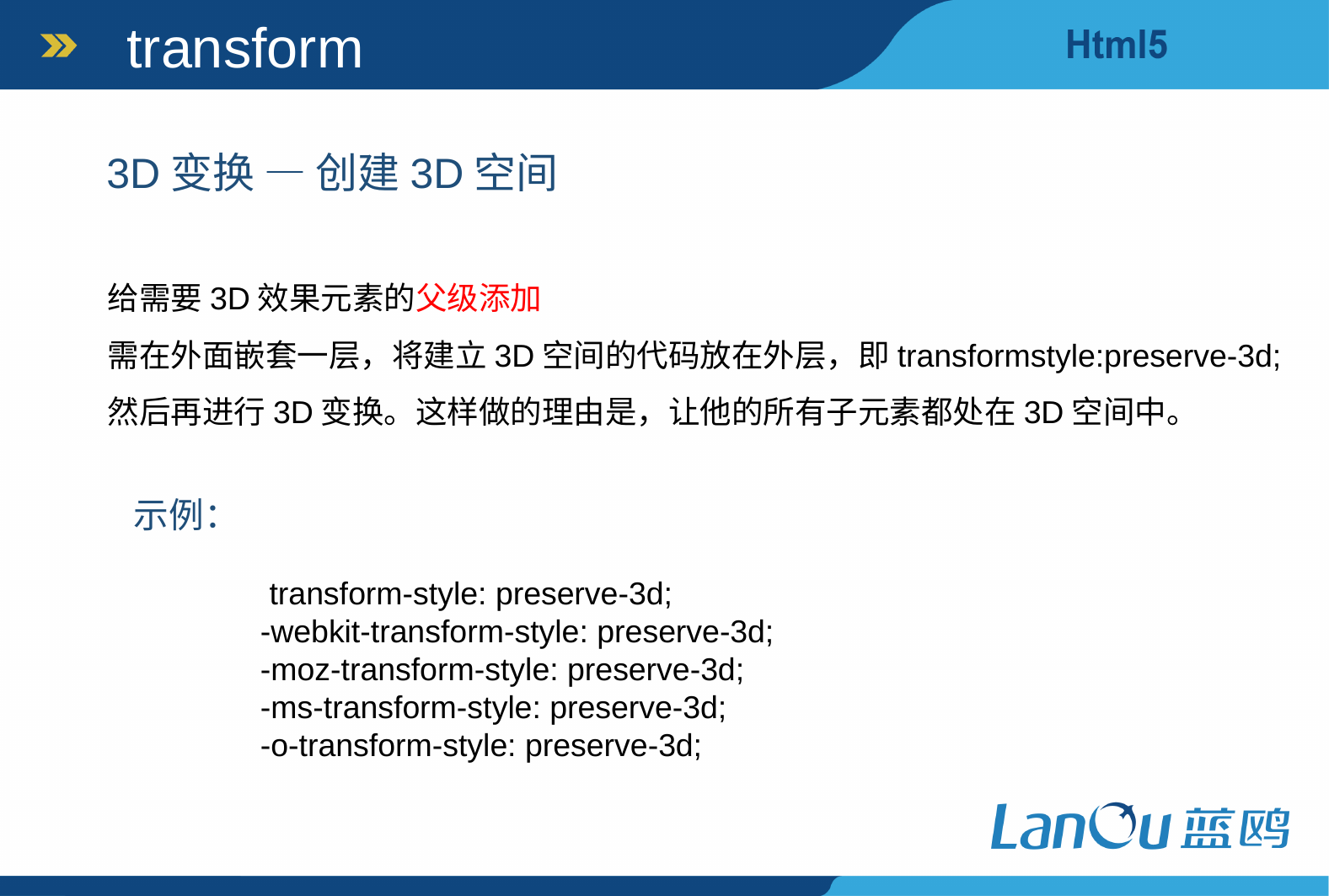

transform
3D变换 — 创建3D空间

给需要3D效果元素的父级添加
需在外⾯嵌套⼀层，将建⽴3D空间的代码放在外层，即transformstyle:preserve-3d;
然后再进⾏3D变换。这样做的理由是，让他的所有⼦元素都处在3D空间中。
示例：

	 transform-style: preserve-3d;
	-webkit-transform-style: preserve-3d;
	-moz-transform-style: preserve-3d;
	-ms-transform-style: preserve-3d;
	-o-transform-style: preserve-3d;